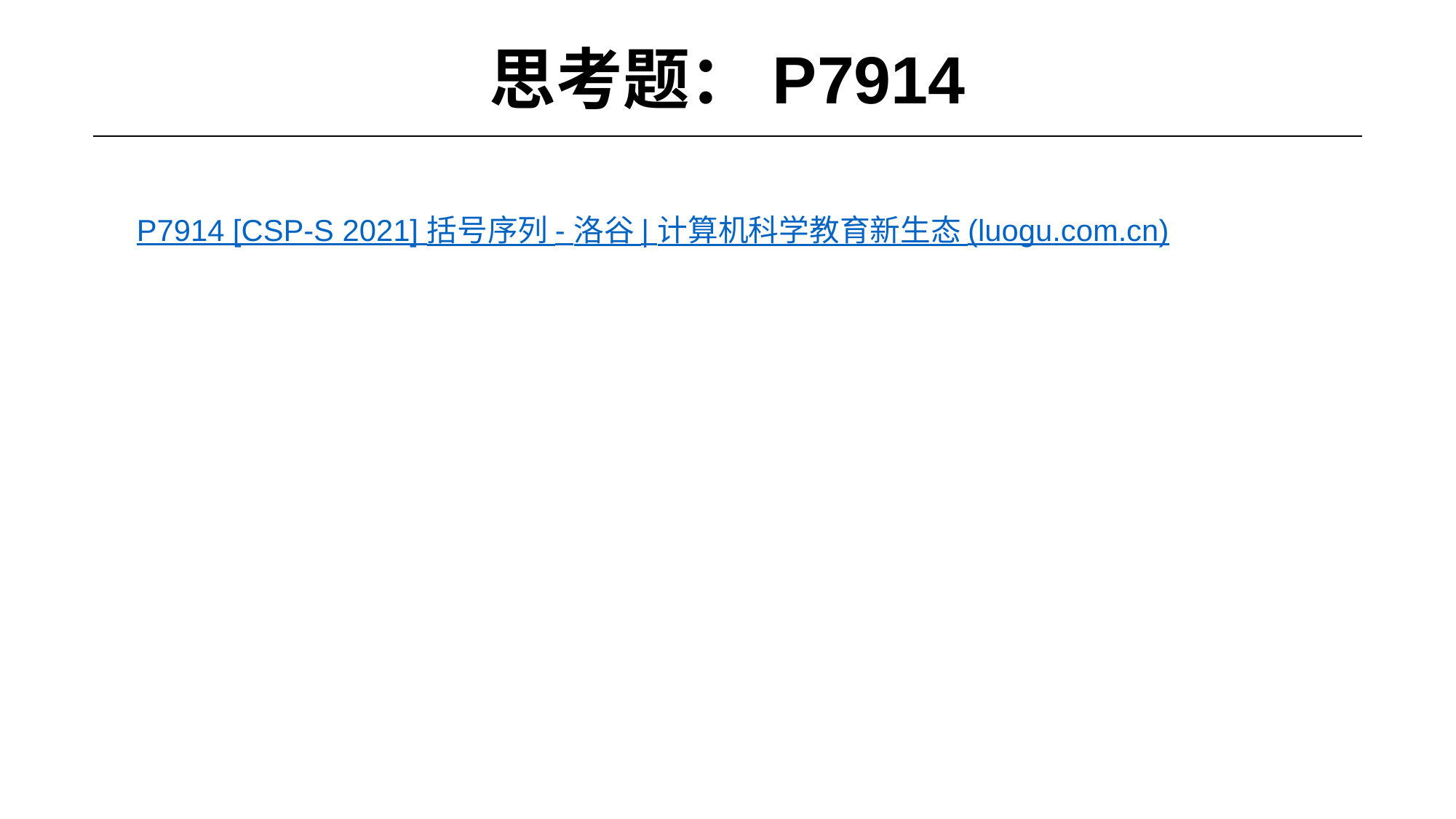

# 思考题：P7914
P7914 [CSP-S 2021] 括号序列 - 洛谷 | 计算机科学教育新生态 (luogu.com.cn)